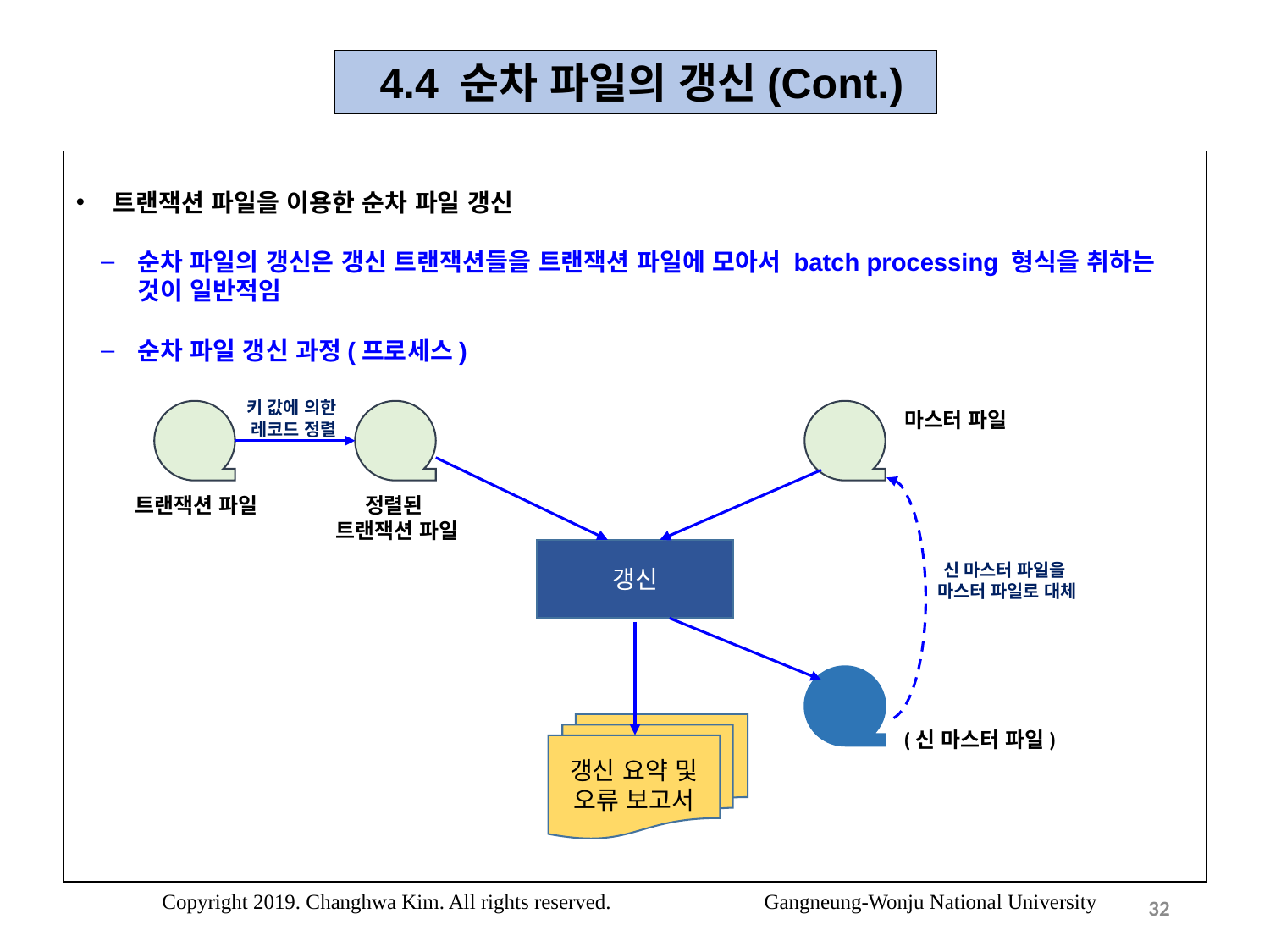

4.4 순차 파일의 갱신(Cont.)

트랜잭션 파일을 이용한 순차 파일 갱신

순차 파일의 갱신은 갱신 트랜잭션들을 트랜잭션 파일에 모아서 batch processing 형식을 취하는 것이 일반적임

순차 파일 갱신 과정(프로세스)

키 값에 의한
레코드 정렬
마스터 파일

트랜잭션 파일
정렬된
트랜잭션 파일
갱신
신 마스터 파일을
마스터 파일로 대체

갱신 요약 및
오류 보고서
(신 마스터 파일)
Copyright 2019. Changhwa Kim. All rights reserved.                             Gangneung-Wonju National University
32